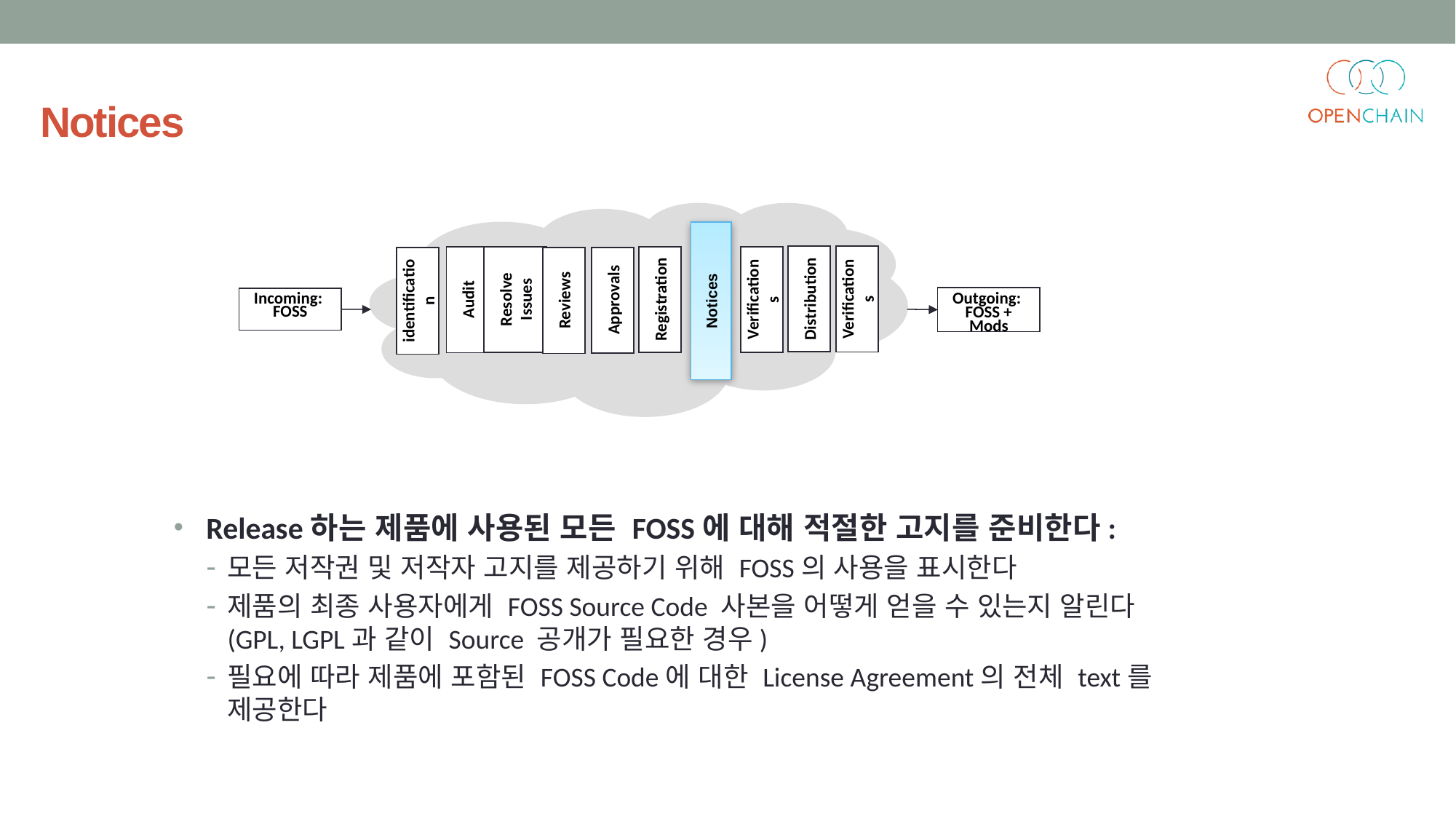

Notices

Notices
Distribution
Verifications
Resolve Issues
Registration
Verifications
Audit
Approvals
identification
Reviews
Incoming:
FOSS
Outgoing:
FOSS + Mods
Release하는 제품에 사용된 모든 FOSS에 대해 적절한 고지를 준비한다:
모든 저작권 및 저작자 고지를 제공하기 위해 FOSS의 사용을 표시한다
제품의 최종 사용자에게 FOSS Source Code 사본을 어떻게 얻을 수 있는지 알린다 (GPL, LGPL과 같이 Source 공개가 필요한 경우)
필요에 따라 제품에 포함된 FOSS Code에 대한 License Agreement의 전체 text를 제공한다